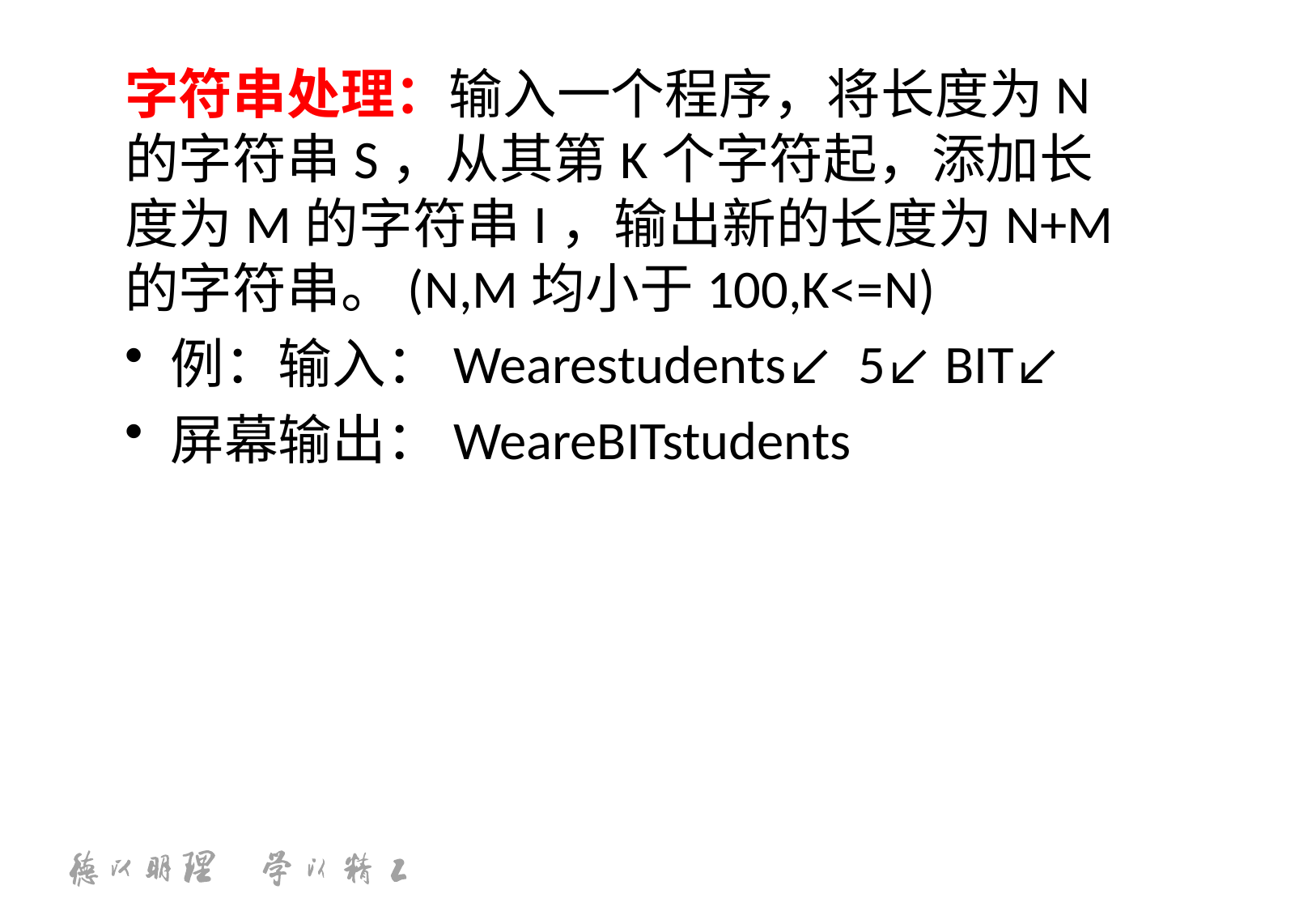

字符串处理：输入一个程序，将长度为N的字符串S，从其第K个字符起，添加长度为M的字符串I，输出新的长度为N+M的字符串。(N,M均小于100,K<=N)
例：输入：Wearestudents↙  5↙ BIT↙
屏幕输出：WeareBITstudents